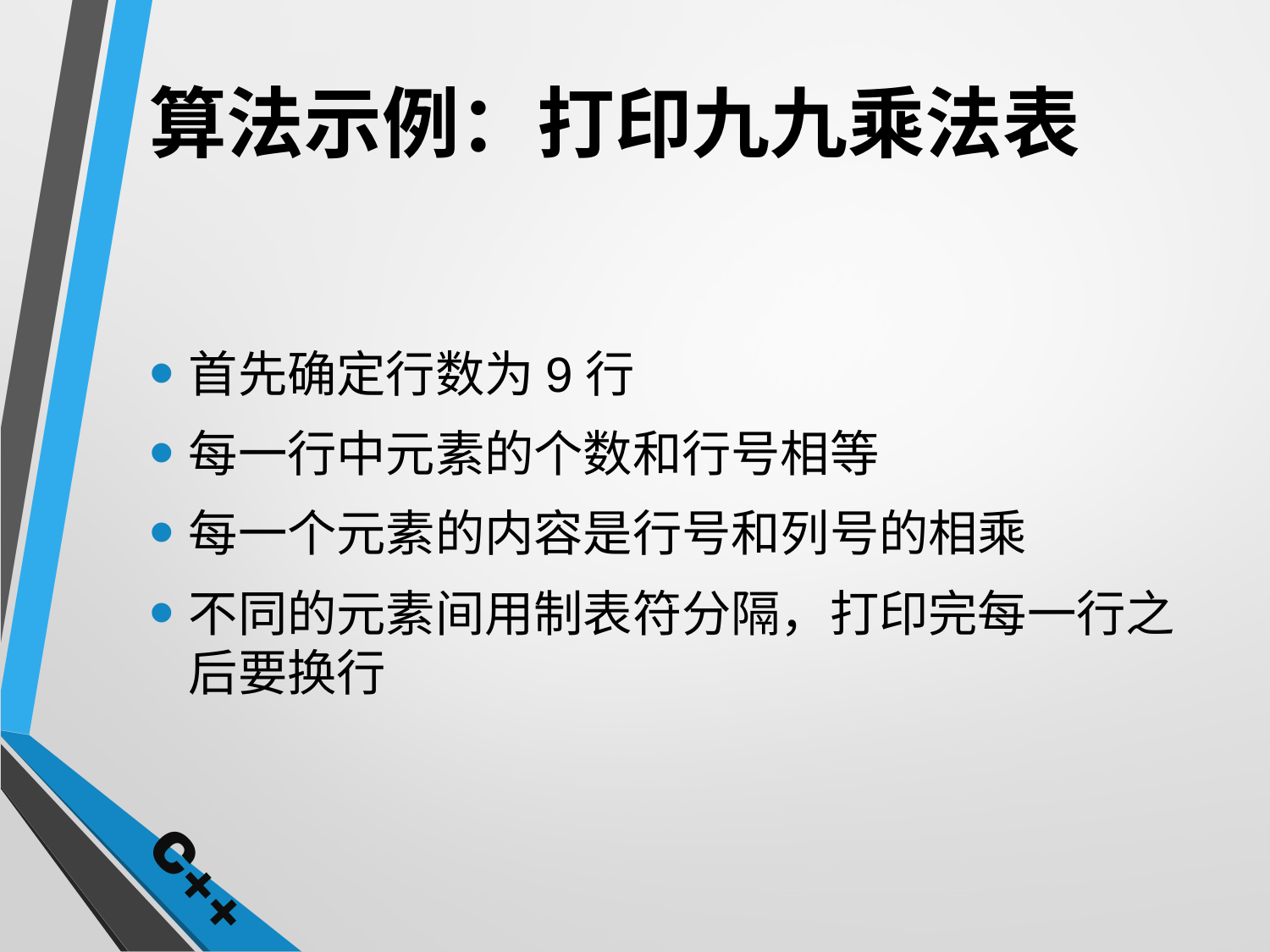

# 算法示例：打印九九乘法表
首先确定行数为9行
每一行中元素的个数和行号相等
每一个元素的内容是行号和列号的相乘
不同的元素间用制表符分隔，打印完每一行之后要换行